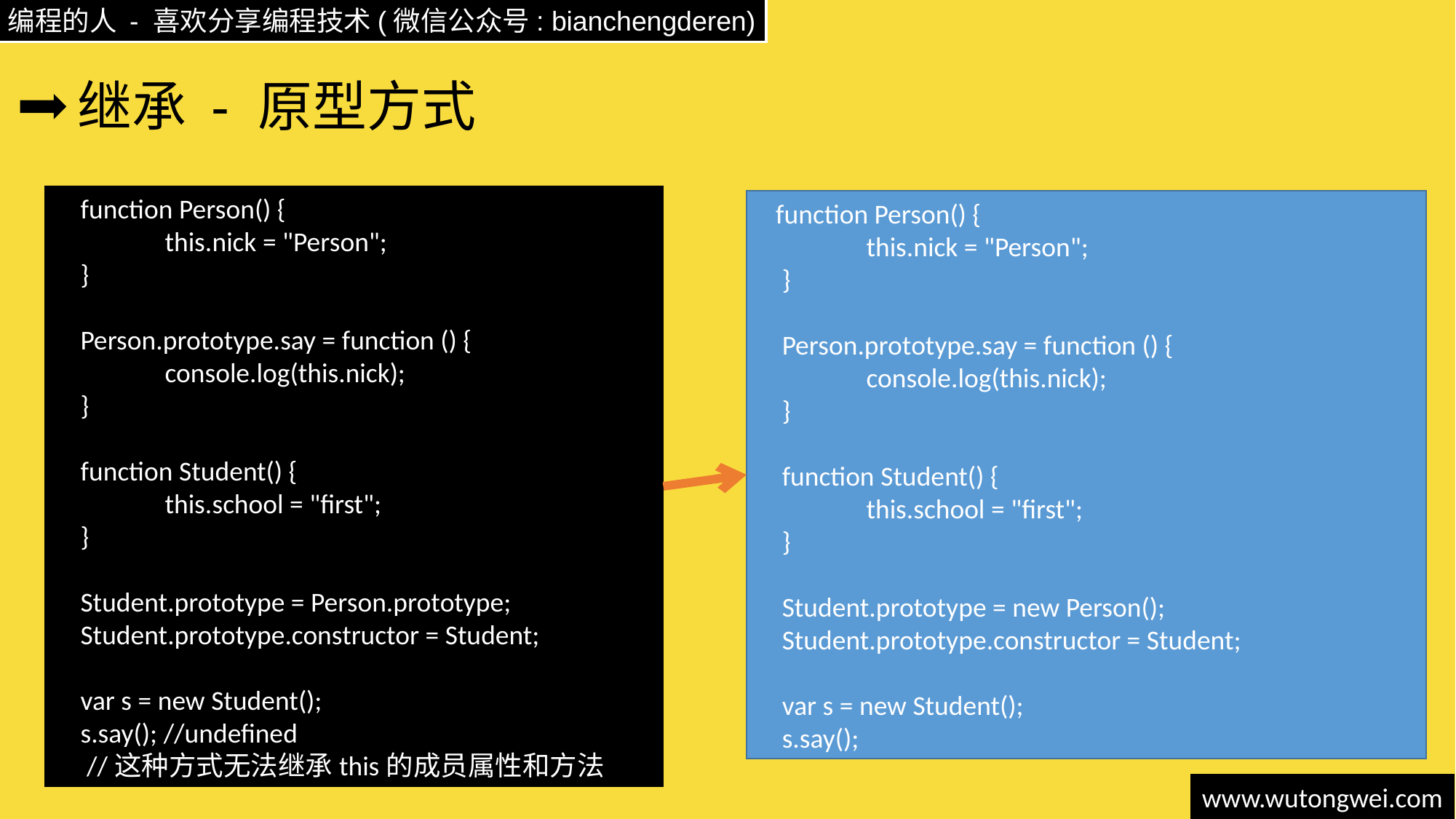

# 继承 - 原型方式
    function Person() {
    	this.nick = "Person";
    }

    Person.prototype.say = function () {
    	console.log(this.nick);
    }

    function Student() {
    	this.school = "first";
    }

    Student.prototype = Person.prototype;
    Student.prototype.constructor = Student;

    var s = new Student();
    s.say(); //undefined
     //这种方式无法继承this的成员属性和方法
   function Person() {
    	this.nick = "Person";
    }

    Person.prototype.say = function () {
    	console.log(this.nick);
    }

    function Student() {
    	this.school = "first";
    }

    Student.prototype = new Person();
    Student.prototype.constructor = Student;

    var s = new Student();
    s.say();